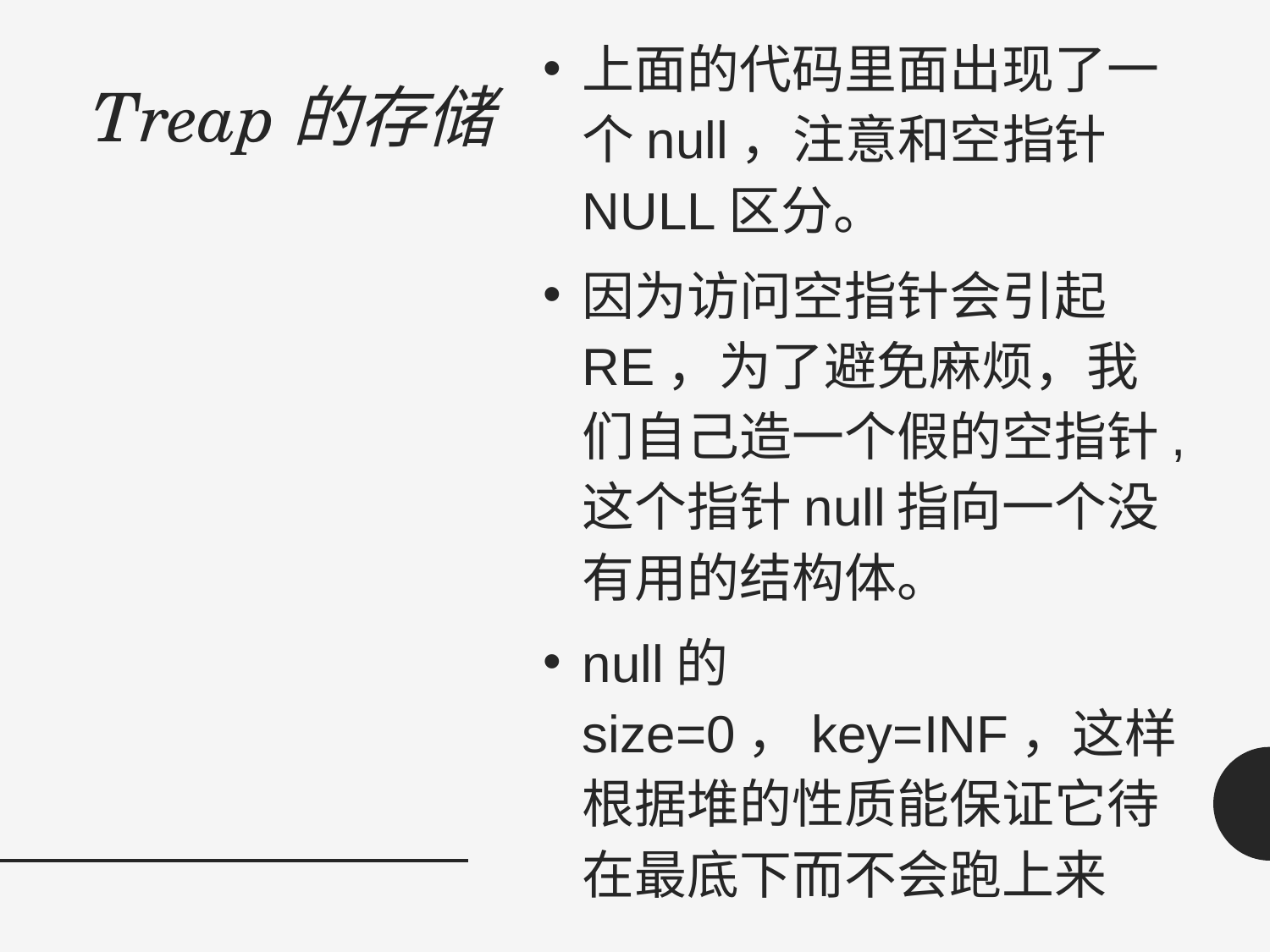

上面的代码里面出现了一个null，注意和空指针NULL区分。
因为访问空指针会引起RE，为了避免麻烦，我们自己造一个假的空指针,这个指针null指向一个没有用的结构体。
null的size=0，key=INF，这样根据堆的性质能保证它待在最底下而不会跑上来
# Treap的存储